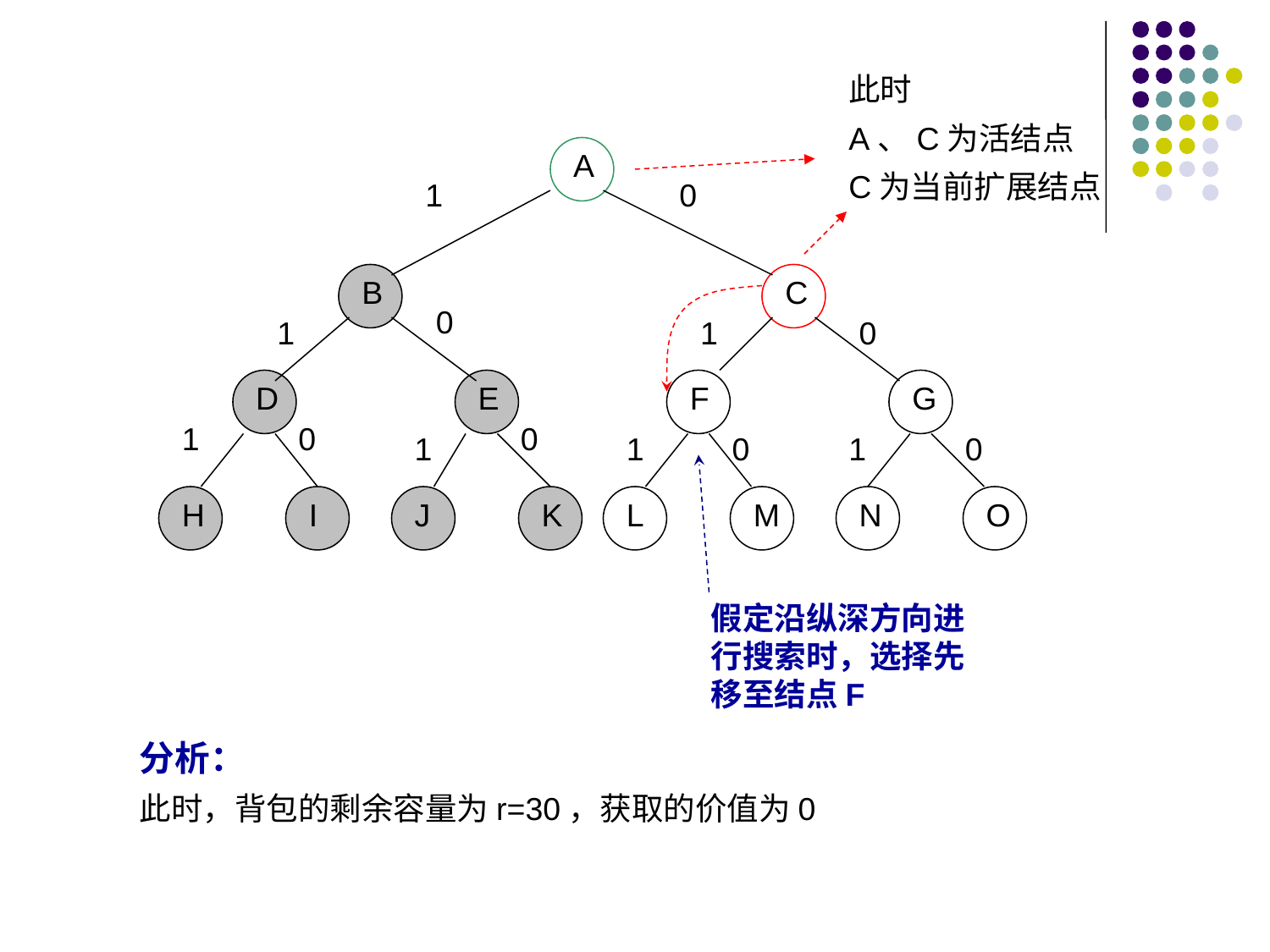

此时
A、C为活结点
C为当前扩展结点

A
1
0

B
C

假定沿纵深方向进行搜索时，选择先移至结点F
0
1
1
0

D
E
F
G
1
0
0
1
1
0
1
0

H
I
J
K
L
M
N
O
分析：
此时，背包的剩余容量为r=30，获取的价值为0